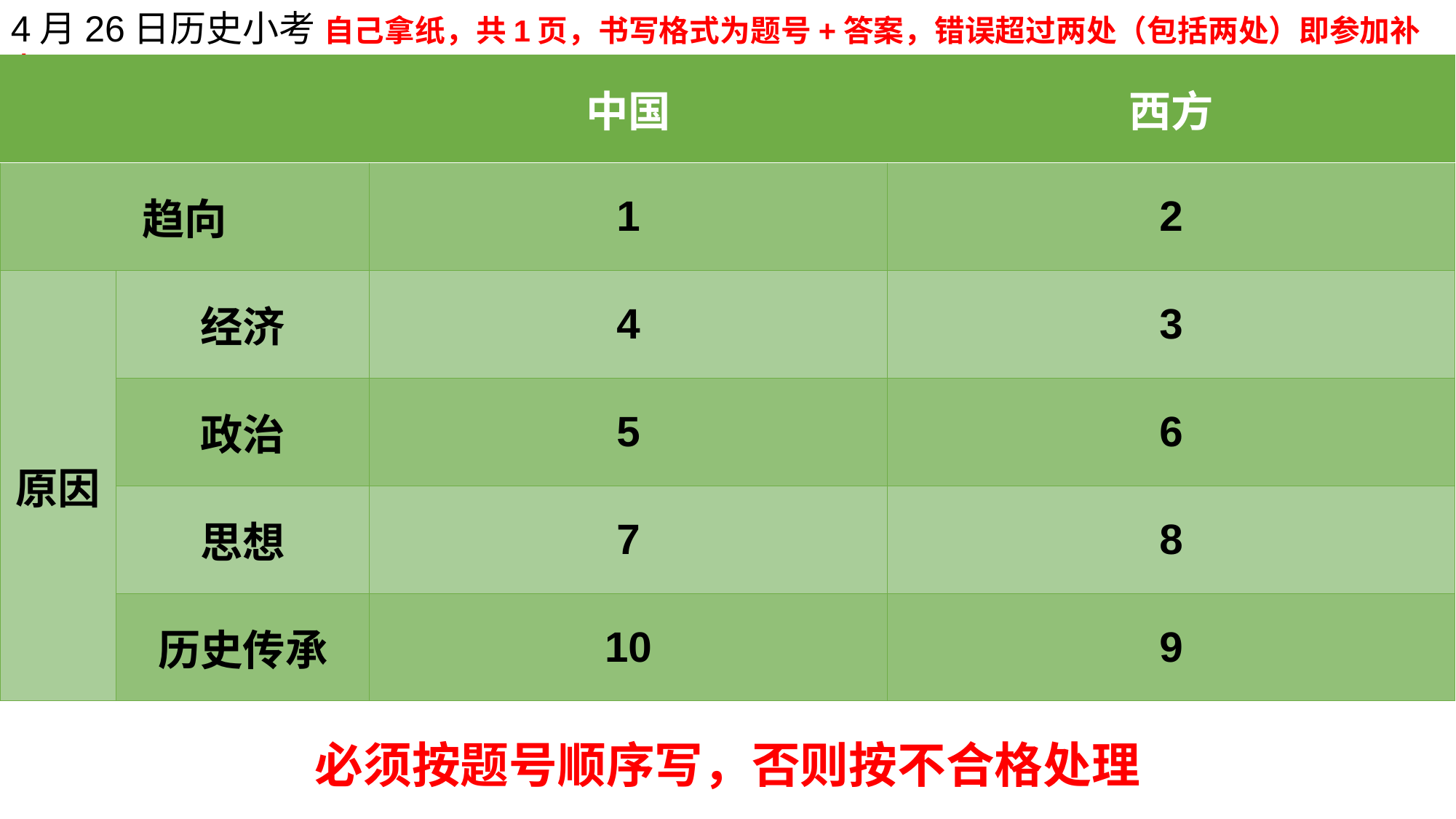

4月26日历史小考 自己拿纸，共1页，书写格式为题号+答案，错误超过两处（包括两处）即参加补考
|  |  | 中国 | 西方 |
| --- | --- | --- | --- |
| 趋向 |  | 1 | 2 |
| 原因 | 经济 | 4 | 3 |
|  | 政治 | 5 | 6 |
|  | 思想 | 7 | 8 |
|  | 历史传承 | 10 | 9 |
必须按题号顺序写，否则按不合格处理